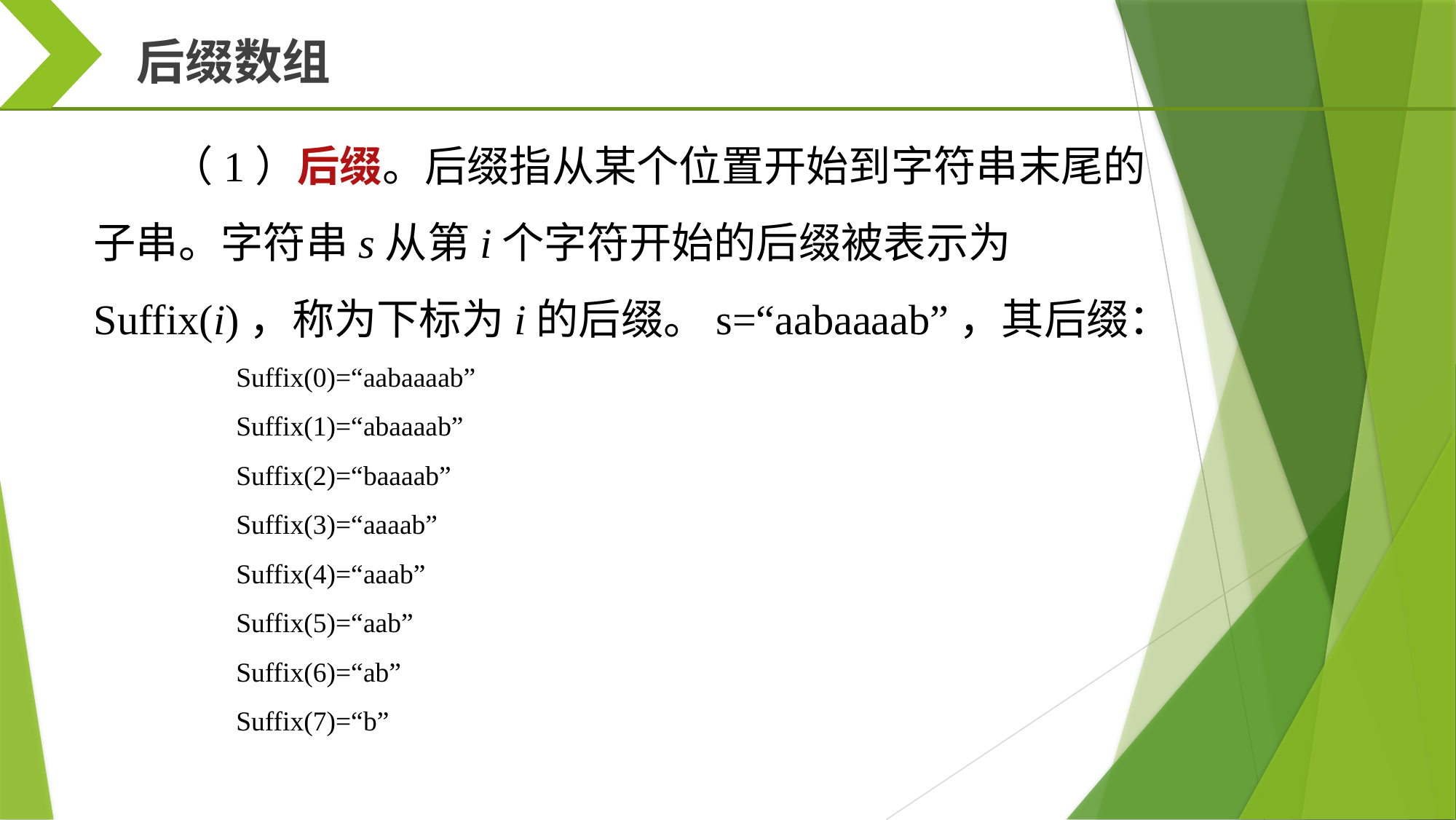

后缀数组
（1）后缀。后缀指从某个位置开始到字符串末尾的子串。字符串s从第i个字符开始的后缀被表示为Suffix(i)，称为下标为i的后缀。s=“aabaaaab”，其后缀：
Suffix(0)=“aabaaaab”
Suffix(1)=“abaaaab”
Suffix(2)=“baaaab”
Suffix(3)=“aaaab”
Suffix(4)=“aaab”
Suffix(5)=“aab”
Suffix(6)=“ab”
Suffix(7)=“b”